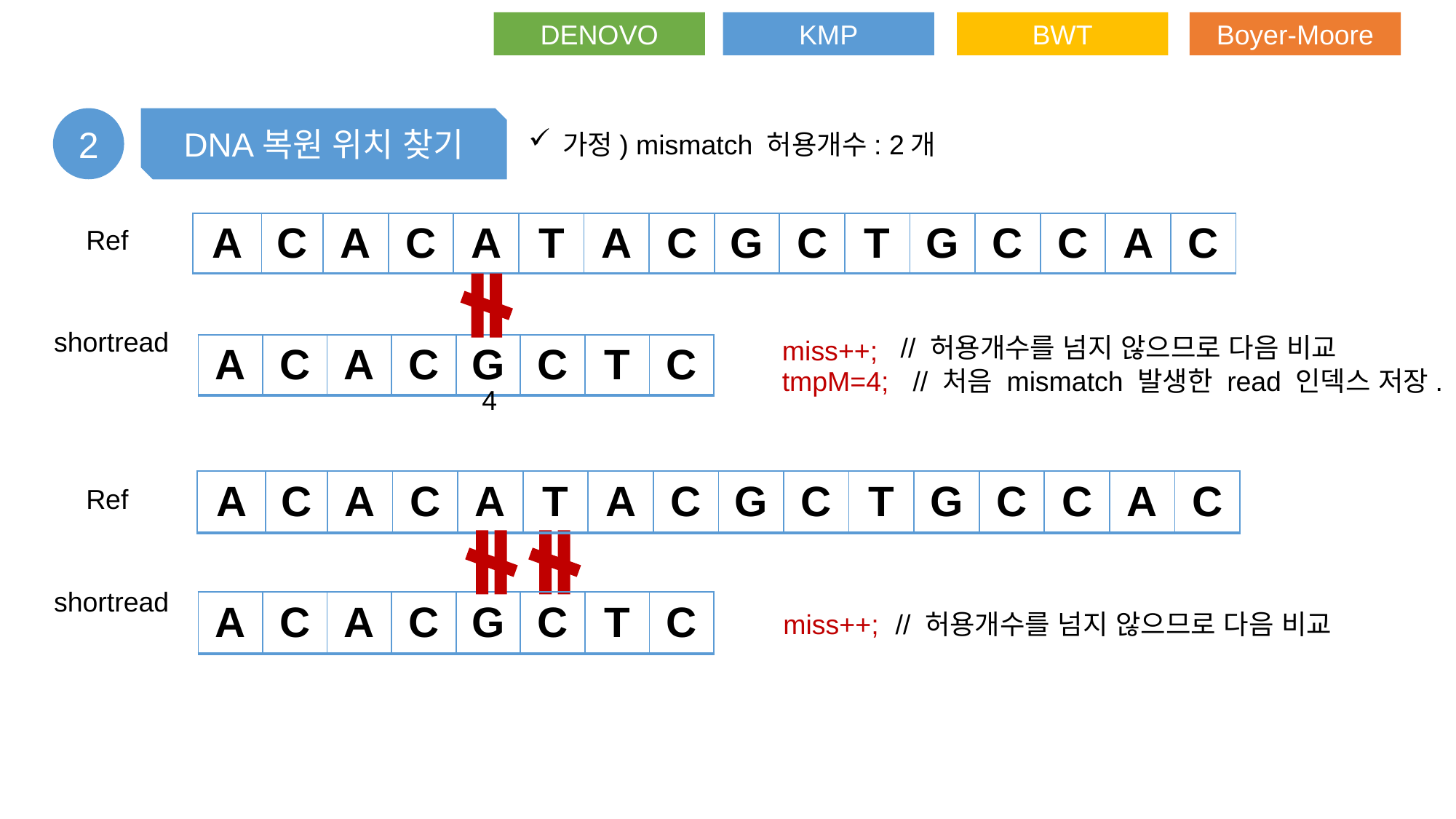

DENOVO
KMP
BWT
Boyer-Moore
2
DNA복원 위치 찾기
가정) mismatch 허용개수: 2개
| A | C | A | C | A | T | A | C | G | C | T | G | C | C | A | C |
| --- | --- | --- | --- | --- | --- | --- | --- | --- | --- | --- | --- | --- | --- | --- | --- |
Ref

shortread
// 허용개수를 넘지 않으므로 다음 비교
miss++;
tmpM=4;
// 처음 mismatch 발생한 read 인덱스 저장.
| A | C | A | C | G | C | T | C |
| --- | --- | --- | --- | --- | --- | --- | --- |
4
| A | C | A | C | A | T | A | C | G | C | T | G | C | C | A | C |
| --- | --- | --- | --- | --- | --- | --- | --- | --- | --- | --- | --- | --- | --- | --- | --- |
Ref

shortread
| A | C | A | C | G | C | T | C |
| --- | --- | --- | --- | --- | --- | --- | --- |
miss++;
// 허용개수를 넘지 않으므로 다음 비교